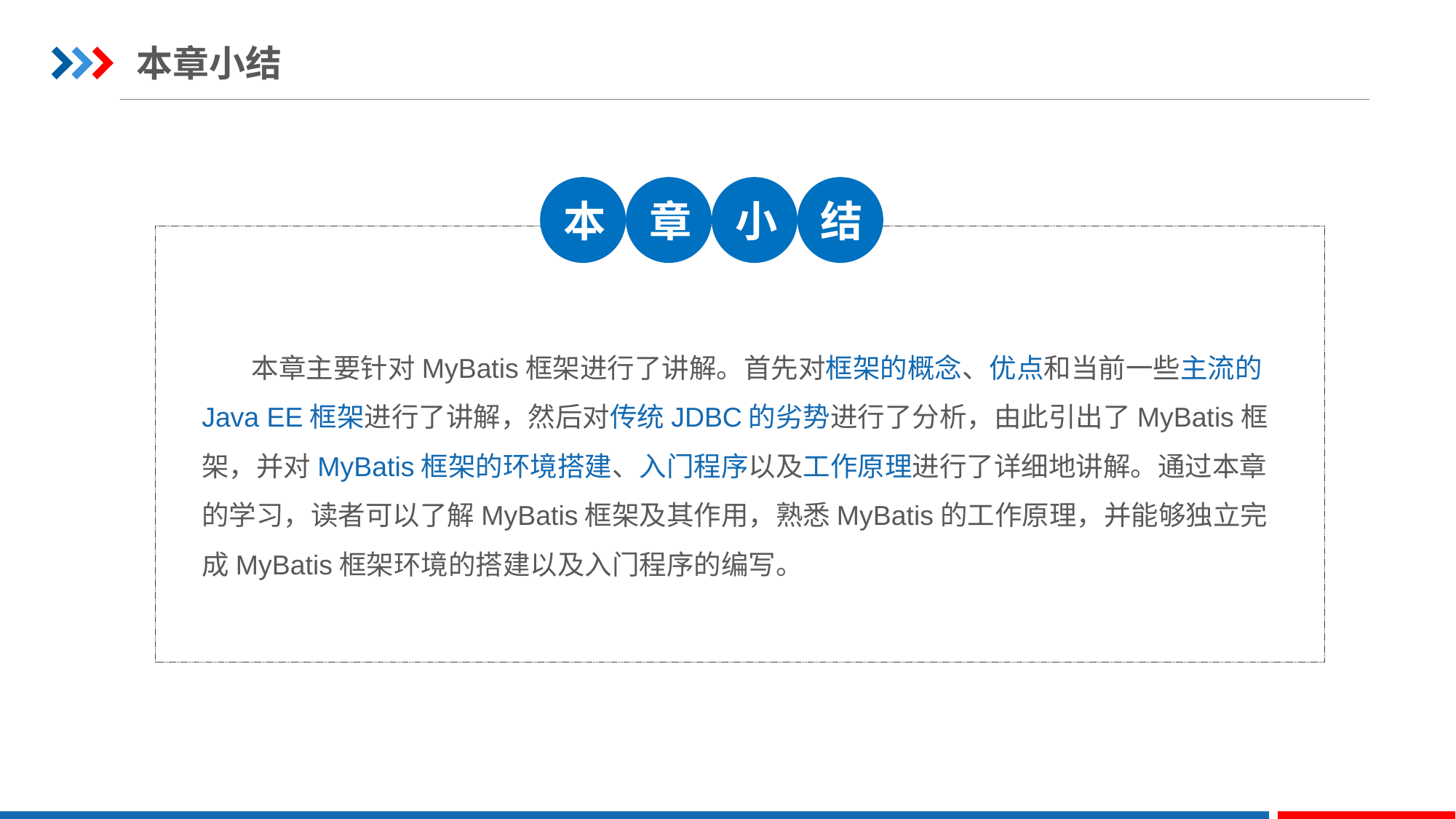

本章小结
本
章
小
结

       本章主要针对MyBatis框架进行了讲解。首先对框架的概念、优点和当前一些主流的Java EE框架进行了讲解，然后对传统JDBC的劣势进行了分析，由此引出了MyBatis框架，并对MyBatis框架的环境搭建、入门程序以及工作原理进行了详细地讲解。通过本章的学习，读者可以了解MyBatis框架及其作用，熟悉MyBatis的工作原理，并能够独立完成MyBatis框架环境的搭建以及入门程序的编写。